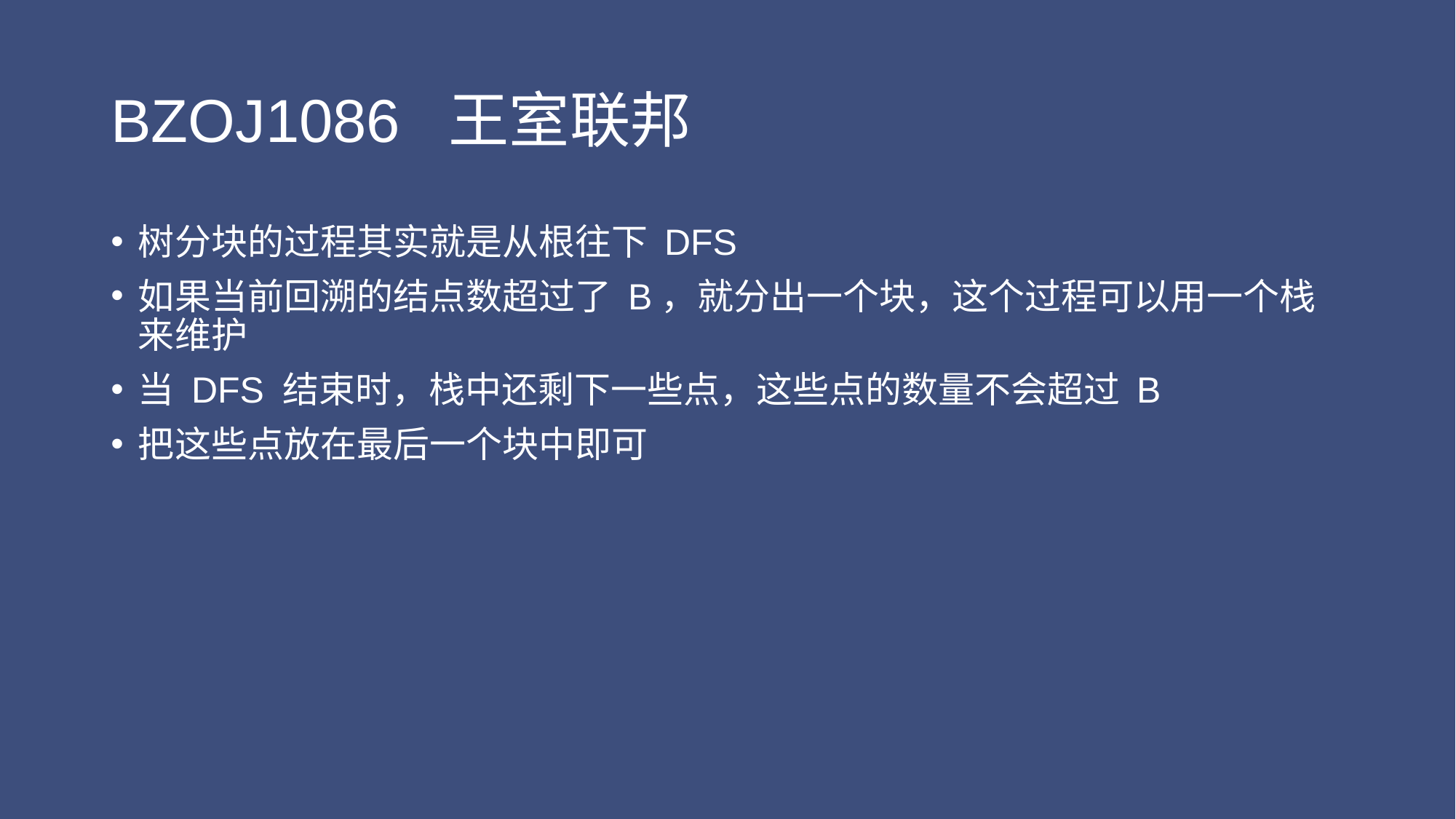

# BZOJ1086  王室联邦
树分块的过程其实就是从根往下 DFS
如果当前回溯的结点数超过了 B，就分出一个块，这个过程可以用一个栈来维护
当 DFS 结束时，栈中还剩下一些点，这些点的数量不会超过 B
把这些点放在最后一个块中即可